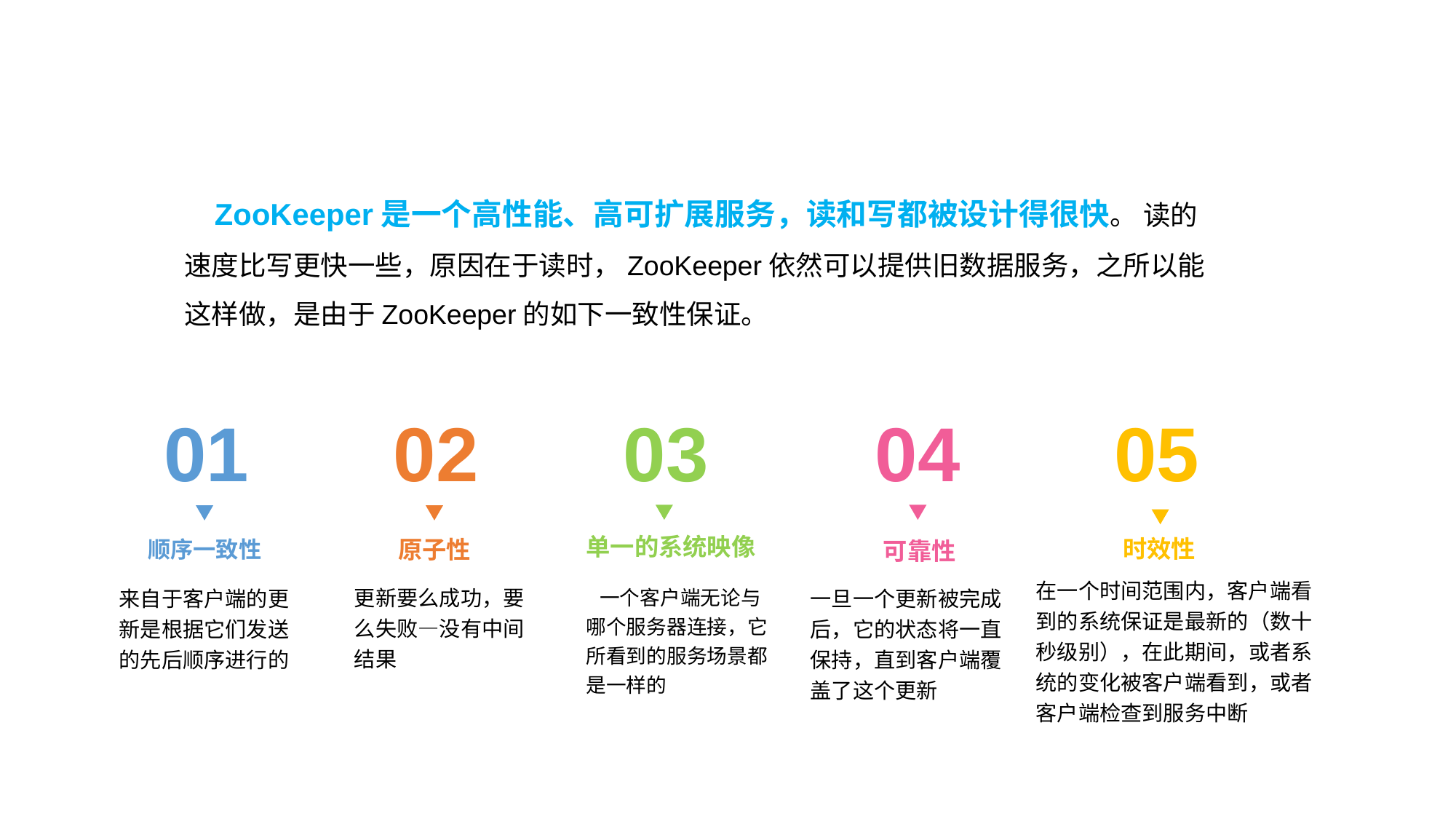

第七章  一致性保证
    ZooKeeper是一个高性能、高可扩展服务，读和写都被设计得很快。 读的速度比写更快一些，原因在于读时，ZooKeeper依然可以提供旧数据服务，之所以能这样做，是由于ZooKeeper的如下一致性保证。
01

顺序一致性
来自于客户端的更新是根据它们发送的先后顺序进行的
02

原子性
更新要么成功，要么失败—没有中间结果
03

单一的系统映像
  一个客户端无论与哪个服务器连接，它所看到的服务场景都是一样的
04

可靠性
一旦一个更新被完成后，它的状态将一直保持，直到客户端覆盖了这个更新
05

时效性
在一个时间范围内，客户端看到的系统保证是最新的（数十秒级别），在此期间，或者系统的变化被客户端看到，或者客户端检查到服务中断